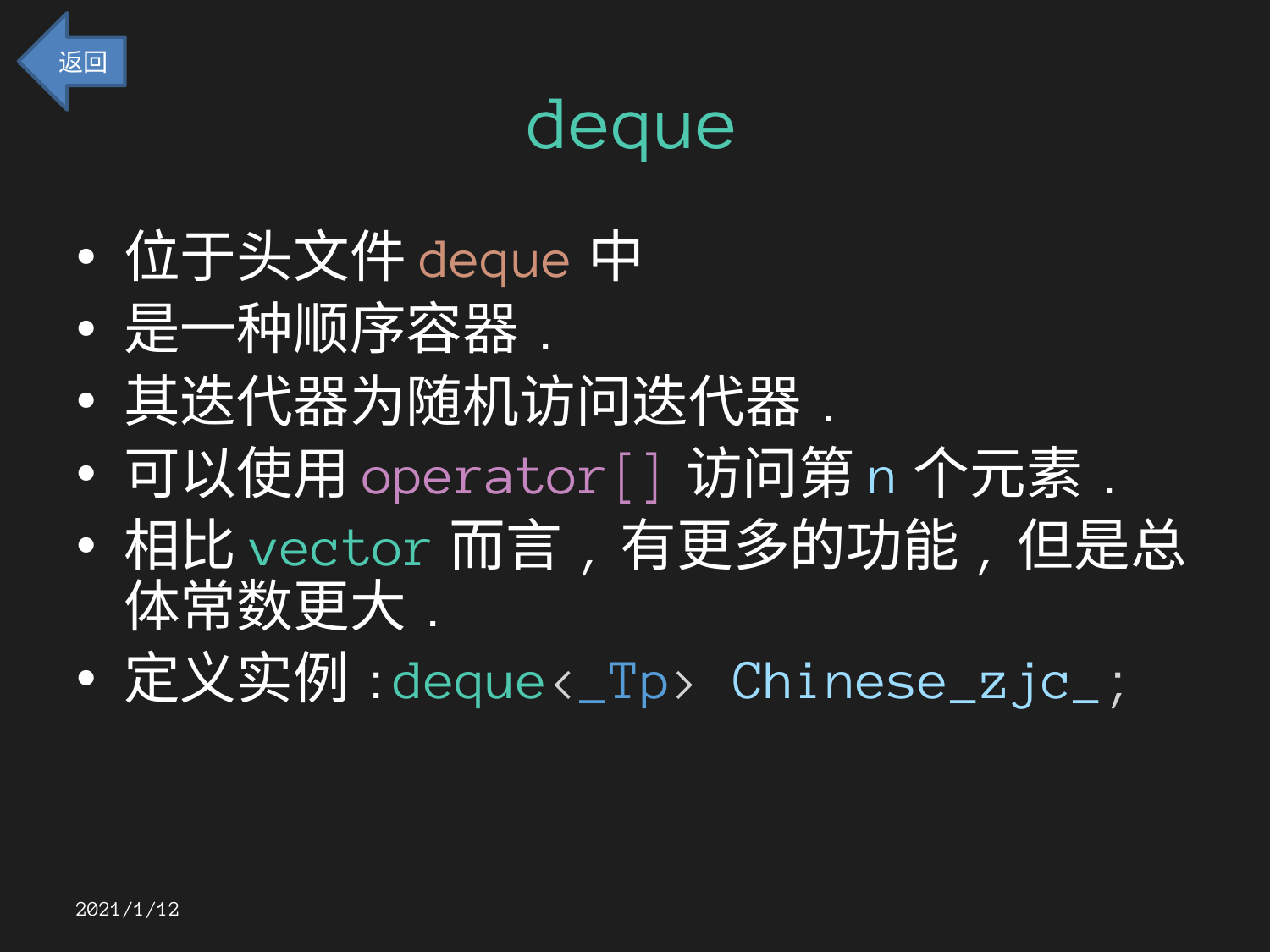

返回
# deque
位于头文件deque中
是一种顺序容器.
其迭代器为随机访问迭代器.
可以使用operator[]访问第n个元素.
相比vector而言,有更多的功能,但是总体常数更大.
定义实例:deque<_Tp> Chinese_zjc_;
2021/1/12